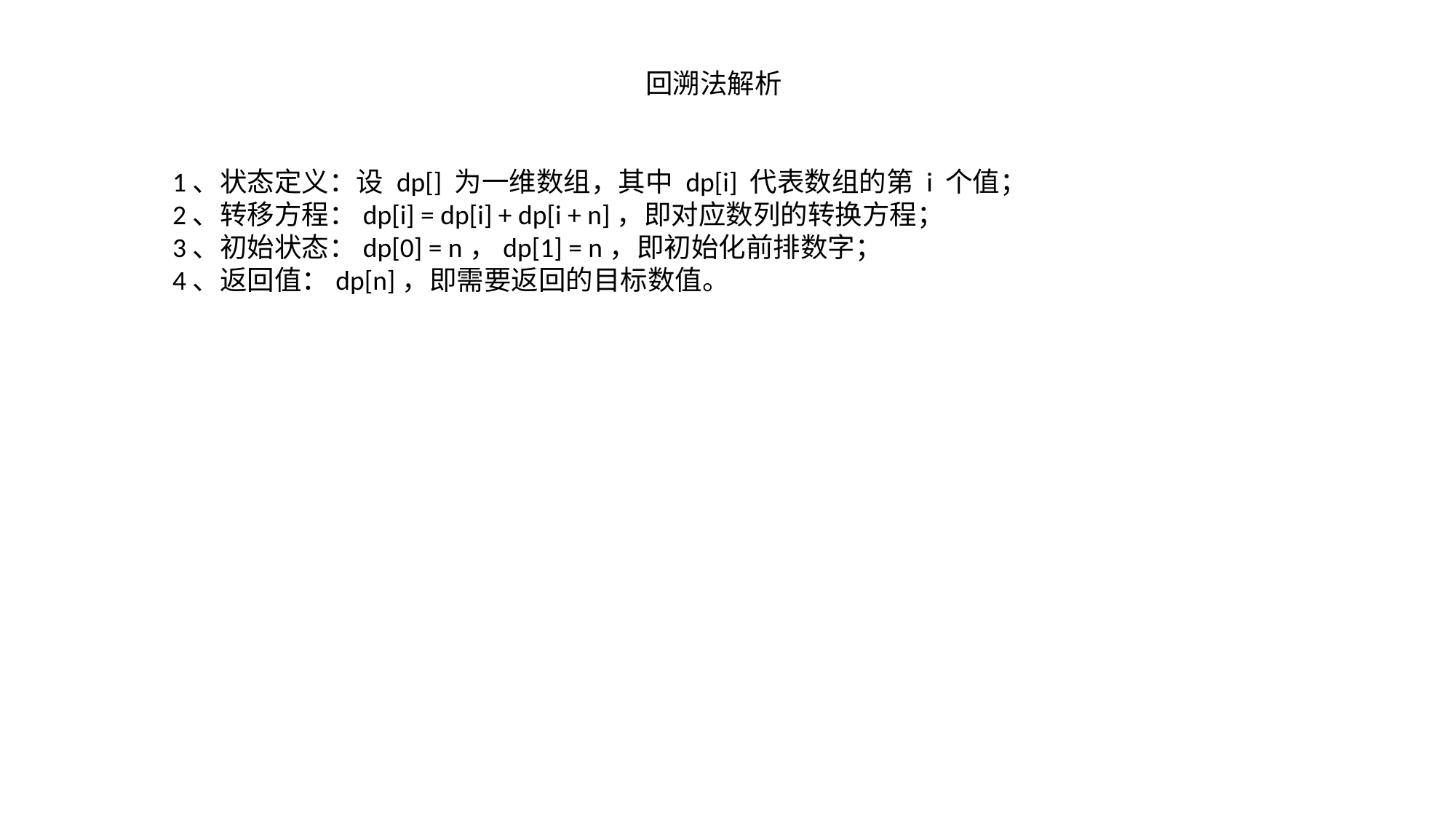

回溯法解析
1、状态定义：设 dp[] 为一维数组，其中 dp[i] 代表数组的第 i 个值；
2、转移方程：dp[i] = dp[i] + dp[i + n]，即对应数列的转换方程；
3、初始状态：dp[0] = n，dp[1] = n，即初始化前排数字；
4、返回值：dp[n]，即需要返回的目标数值。